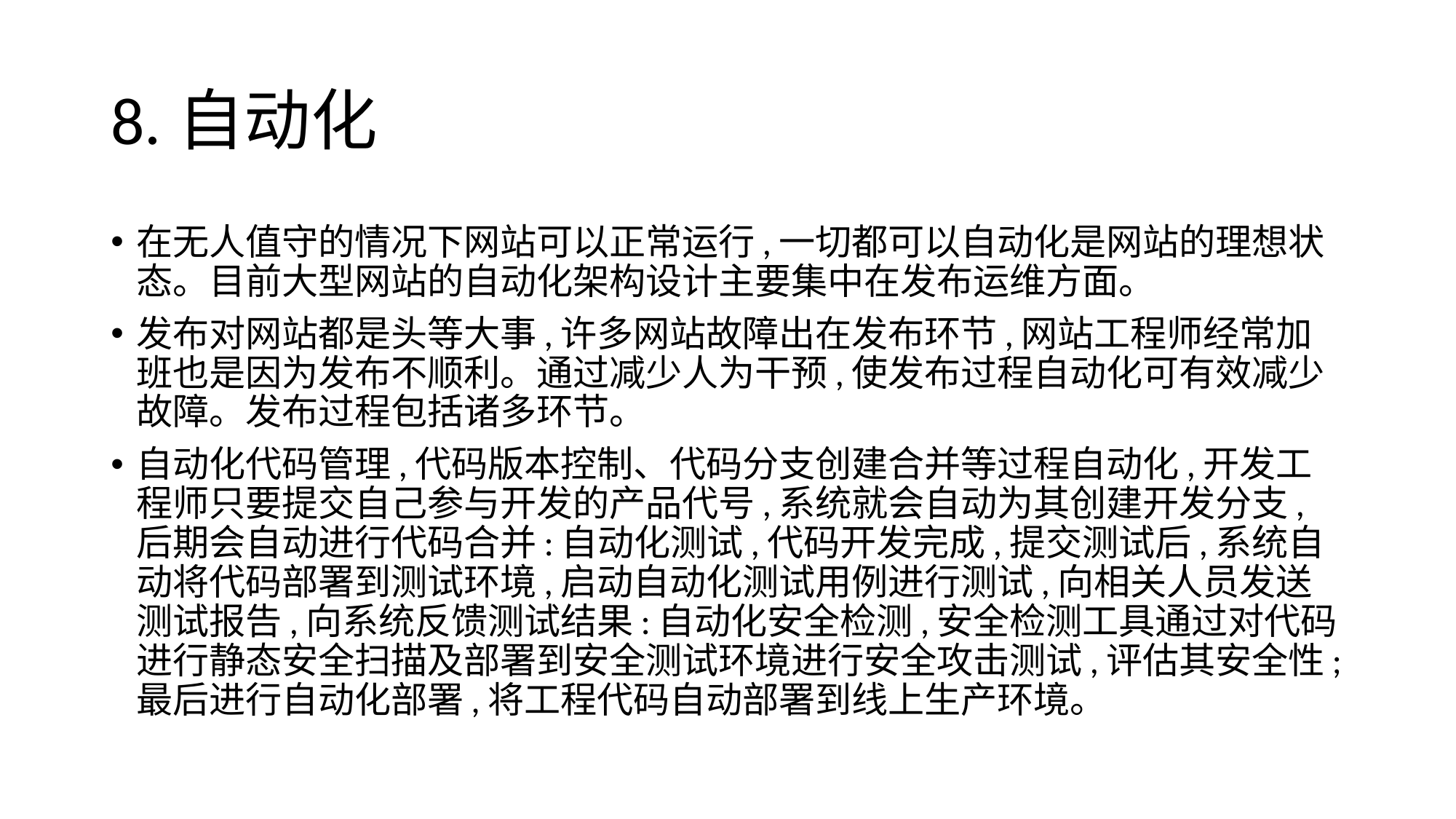

# 8.自动化
在无人值守的情况下网站可以正常运行,一切都可以自动化是网站的理想状态。目前大型网站的自动化架构设计主要集中在发布运维方面。
发布对网站都是头等大事,许多网站故障出在发布环节,网站工程师经常加班也是因为发布不顺利。通过减少人为干预,使发布过程自动化可有效减少故障。发布过程包括诸多环节。
自动化代码管理,代码版本控制、代码分支创建合并等过程自动化,开发工程师只要提交自己参与开发的产品代号,系统就会自动为其创建开发分支,后期会自动进行代码合并:自动化测试,代码开发完成,提交测试后,系统自动将代码部署到测试环境,启动自动化测试用例进行测试,向相关人员发送测试报告,向系统反馈测试结果:自动化安全检测,安全检测工具通过对代码进行静态安全扫描及部署到安全测试环境进行安全攻击测试,评估其安全性;最后进行自动化部署,将工程代码自动部署到线上生产环境。